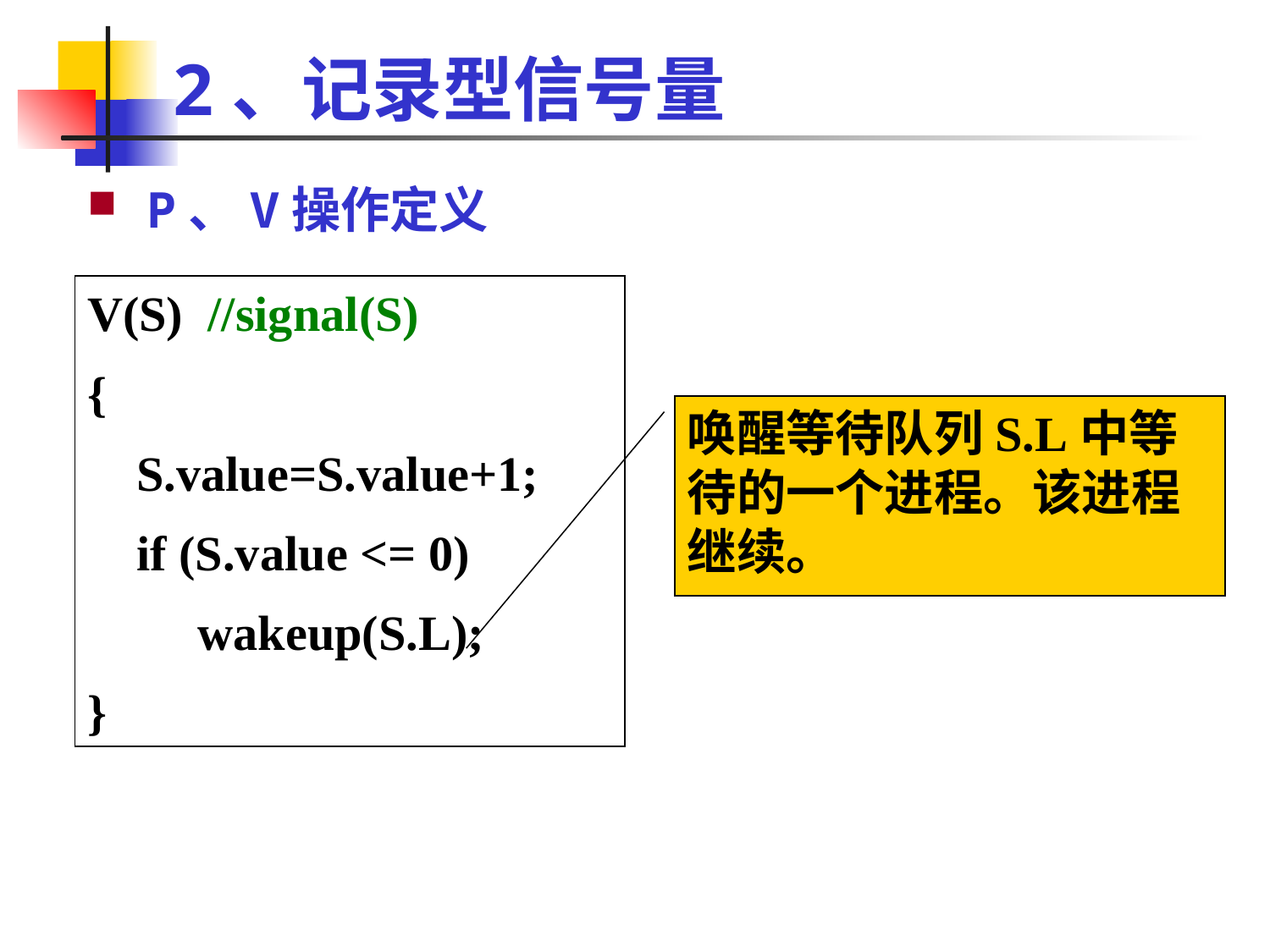

2、记录型信号量
 P、V操作定义
V(S)  //signal(S)
{
    S.value=S.value+1;
    if (S.value <= 0)
         wakeup(S.L);
}
唤醒等待队列S.L中等待的一个进程。该进程继续。